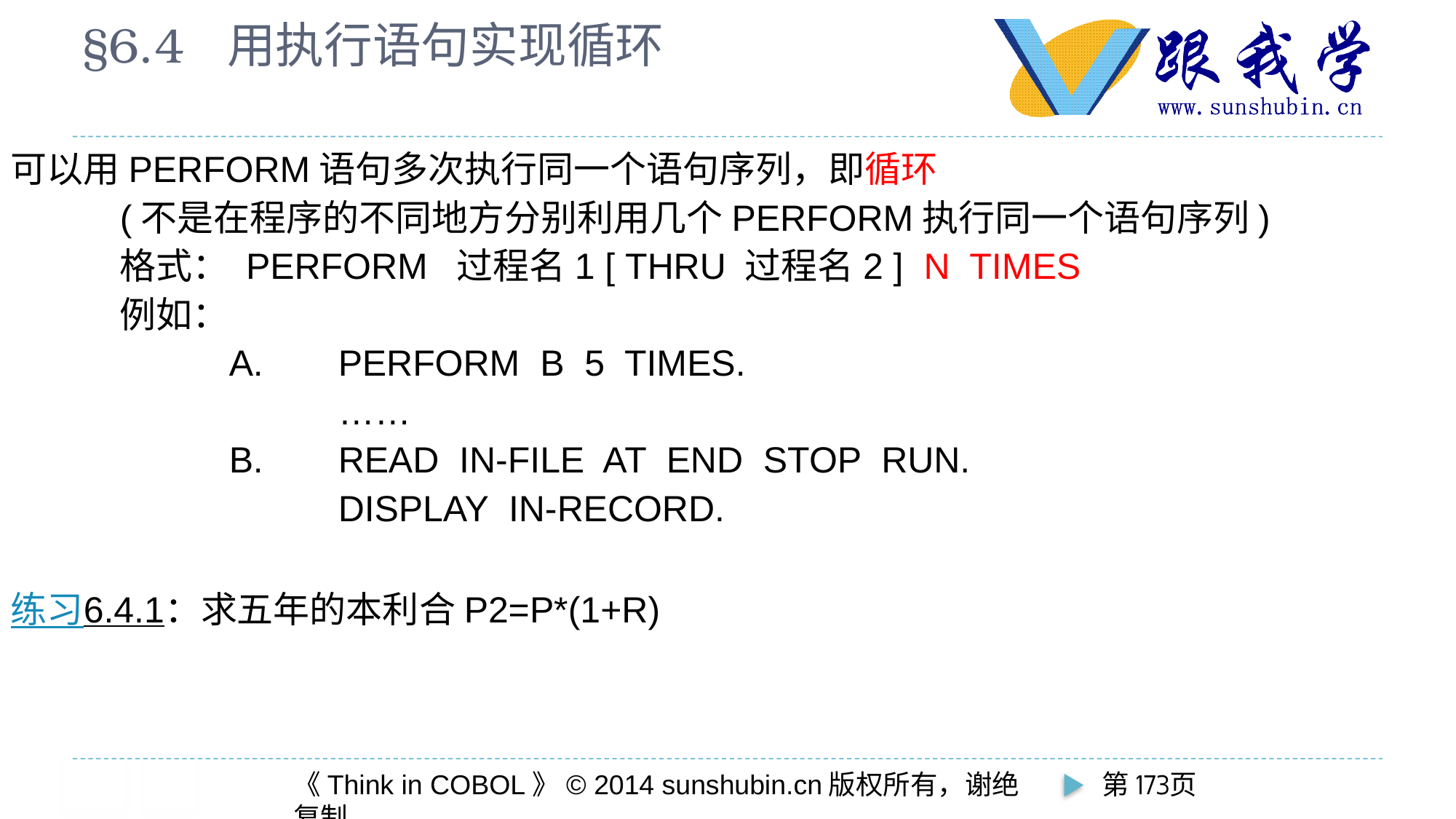

# §6.4  用执行语句实现循环
可以用PERFORM语句多次执行同一个语句序列，即循环
	(不是在程序的不同地方分别利用几个PERFORM执行同一个语句序列)
	格式： PERFORM  过程名1 [ THRU 过程名2 ]  N  TIMES
	例如：
		A.	PERFORM  B  5  TIMES.
			……
		B.	READ  IN-FILE  AT  END  STOP  RUN.
			DISPLAY  IN-RECORD.

练习6.4.1：求五年的本利合P2=P*(1+R)